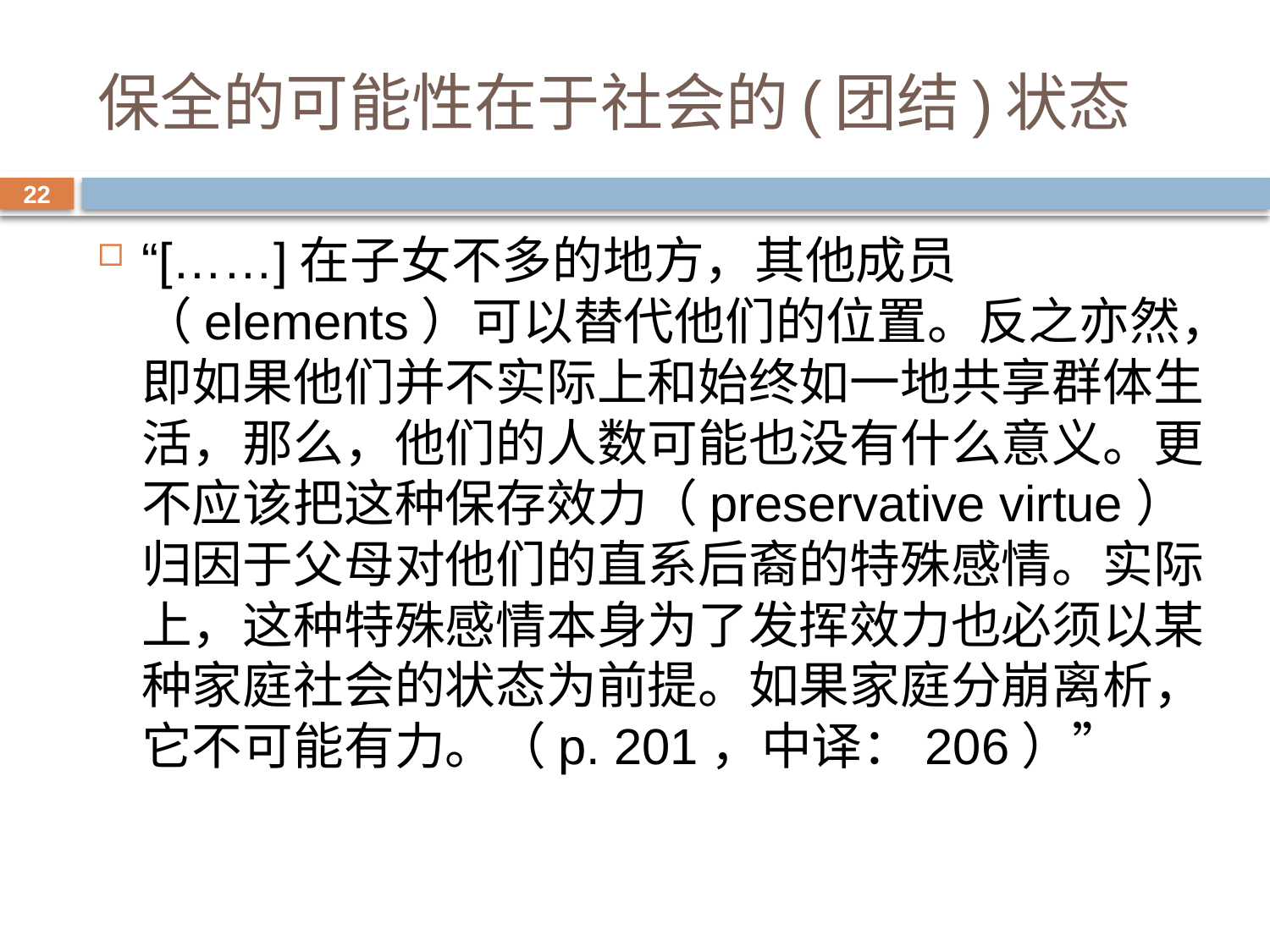

# 保全的可能性在于社会的(团结)状态
22
“[……]在子女不多的地方，其他成员（elements）可以替代他们的位置。反之亦然，即如果他们并不实际上和始终如一地共享群体生活，那么，他们的人数可能也没有什么意义。更不应该把这种保存效力（preservative virtue）归因于父母对他们的直系后裔的特殊感情。实际上，这种特殊感情本身为了发挥效力也必须以某种家庭社会的状态为前提。如果家庭分崩离析，它不可能有力。（p. 201，中译：206）”